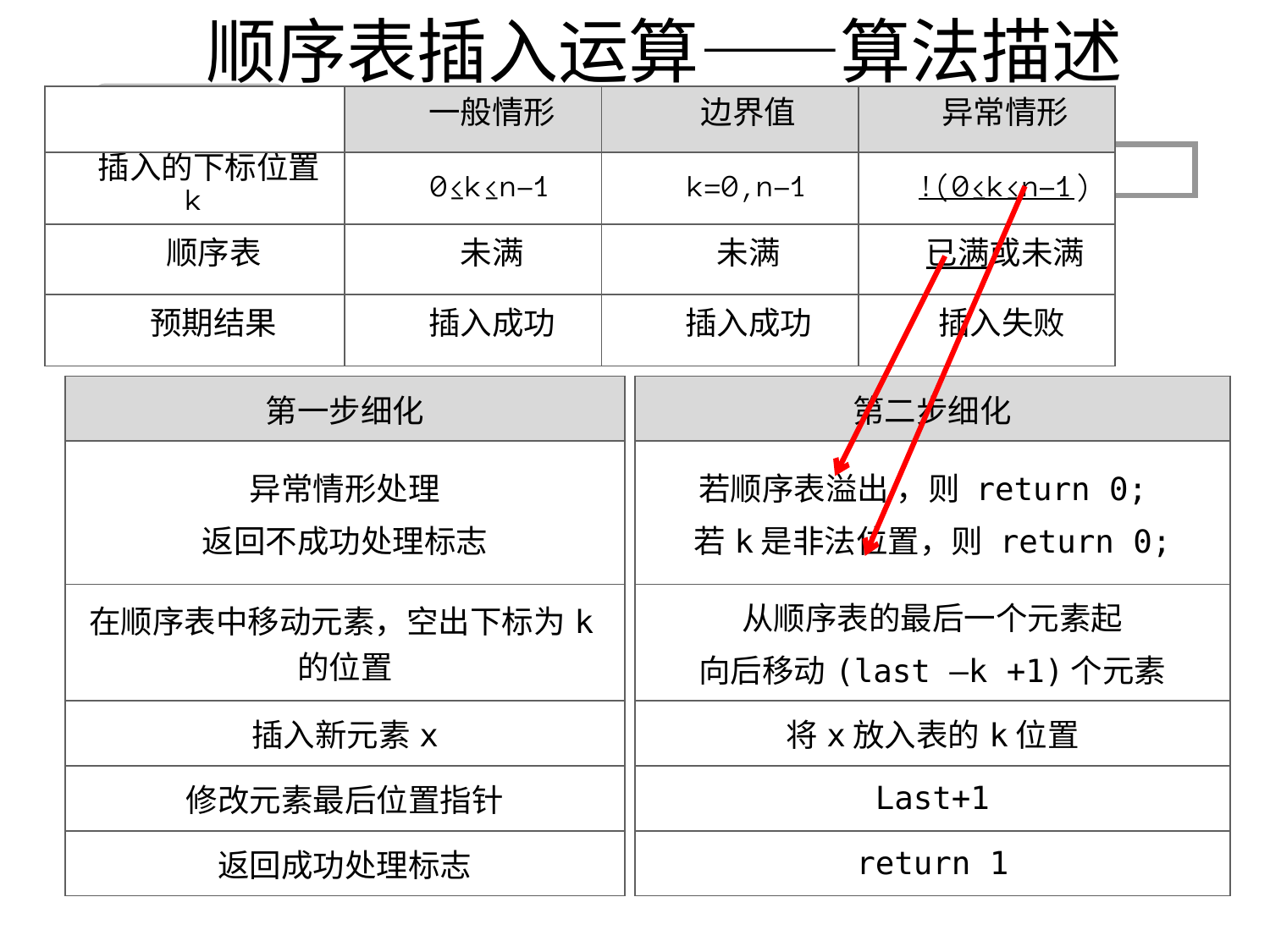

# 顺序表插入运算——算法描述
|  | 一般情形 | 边界值 | 异常情形 |
| --- | --- | --- | --- |
| 插入的下标位置k | 0≤k≤n-1 | k=0,n-1 | !(0≤k≤n-1) |
| 顺序表 | 未满 | 未满 | 已满或未满 |
| 预期结果 | 插入成功 | 插入成功 | 插入失败 |
问题
在顺序表中第 i 个位置插入新元素 x
| 第二步细化 |
| --- |
| 若顺序表溢出 ，则 return 0; 若k是非法位置，则 return 0; |
| 从顺序表的最后一个元素起 向后移动(last –k +1)个元素 |
| 将x放入表的k位置 |
| Last+1 |
| return 1 |
| 第一步细化 |
| --- |
| 异常情形处理 返回不成功处理标志 |
| 在顺序表中移动元素，空出下标为k的位置 |
| 插入新元素x |
| 修改元素最后位置指针 |
| 返回成功处理标志 |
35